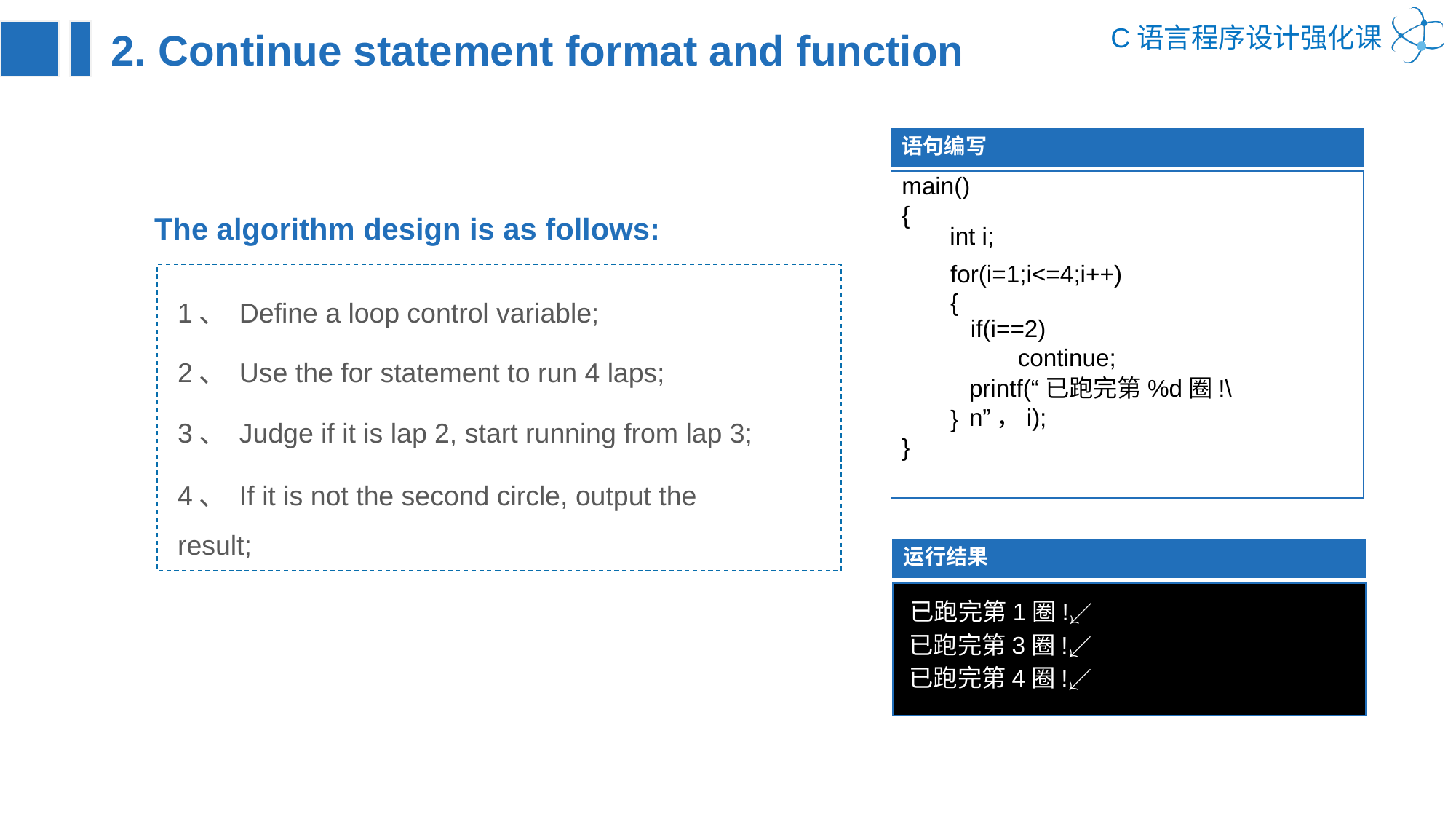

2. Continue statement format and function

语句编写

main()
{

}

The algorithm design is as follows:
int i;
for(i=1;i<=4;i++)
{

}

1、 Define a loop control variable;
if(i==2)
       continue;
2、 Use the for statement to run 4 laps;
printf(“已跑完第%d圈!\n”，i);
3、 Judge if it is lap 2, start running from lap 3;
4、 If it is not the second circle, output the result;
运行结果

已跑完第1圈!↙
已跑完第3圈!↙
已跑完第4圈!↙